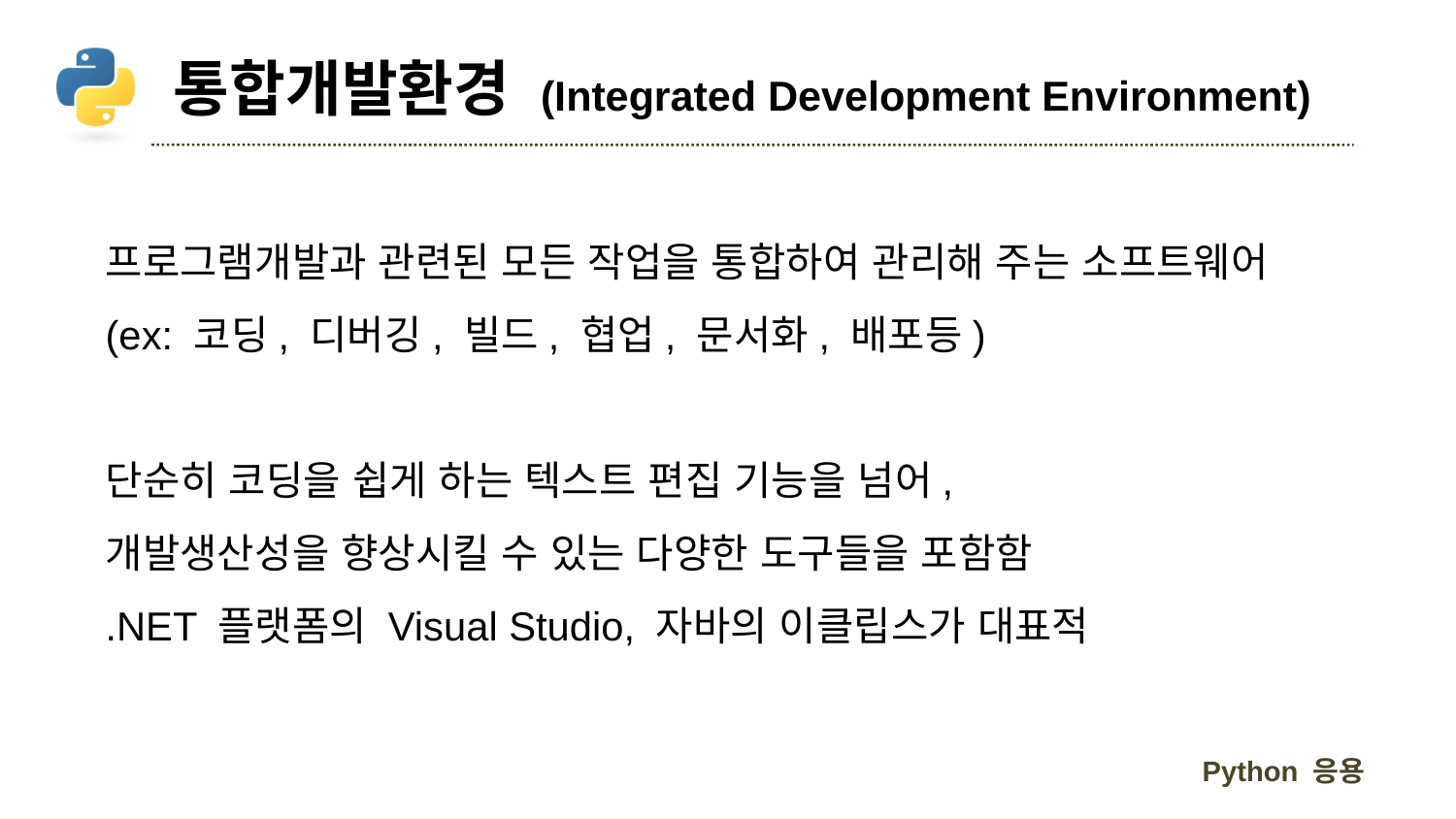

통합개발환경 (Integrated Development Environment)
프로그램개발과 관련된 모든 작업을 통합하여 관리해 주는 소프트웨어(ex: 코딩, 디버깅, 빌드, 협업, 문서화, 배포등)

단순히 코딩을 쉽게 하는 텍스트 편집 기능을 넘어,
개발생산성을 향상시킬 수 있는 다양한 도구들을 포함함
.NET 플랫폼의 Visual Studio, 자바의 이클립스가 대표적